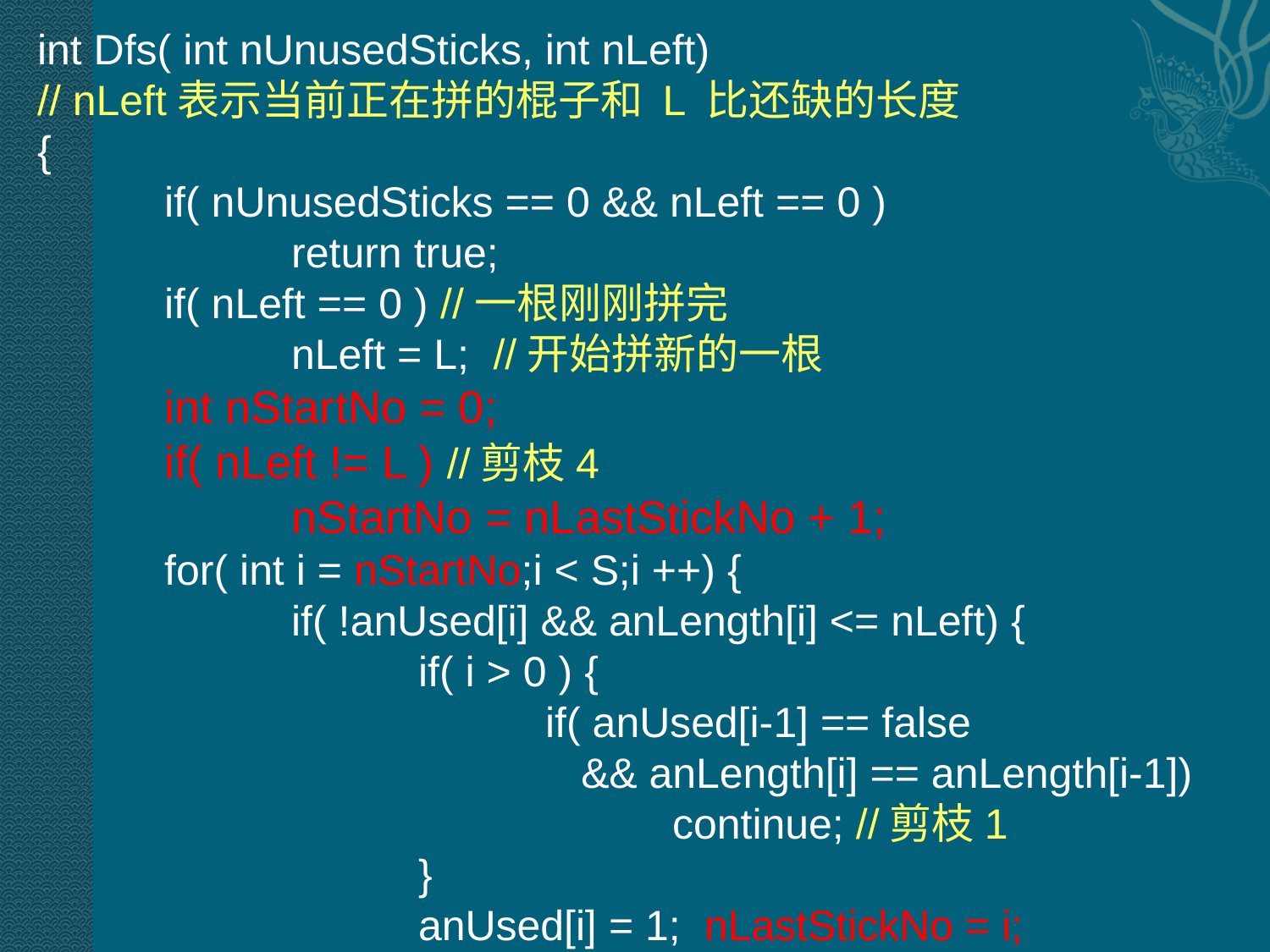

int Dfs( int nUnusedSticks, int nLeft)
// nLeft表示当前正在拼的棍子和 L 比还缺的长度
{
	if( nUnusedSticks == 0 && nLeft == 0 )
		return true;
	if( nLeft == 0 ) //一根刚刚拼完
		nLeft = L;  //开始拼新的一根
	int nStartNo = 0;
	if( nLeft != L ) //剪枝4
		nStartNo = nLastStickNo + 1;
	for( int i = nStartNo;i < S;i ++) {
		if( !anUsed[i] && anLength[i] <= nLeft) {
			if( i > 0 ) {
				if( anUsed[i-1] == false
				   && anLength[i] == anLength[i-1])
					continue; //剪枝1
			}
			anUsed[i] = 1;  nLastStickNo = i;